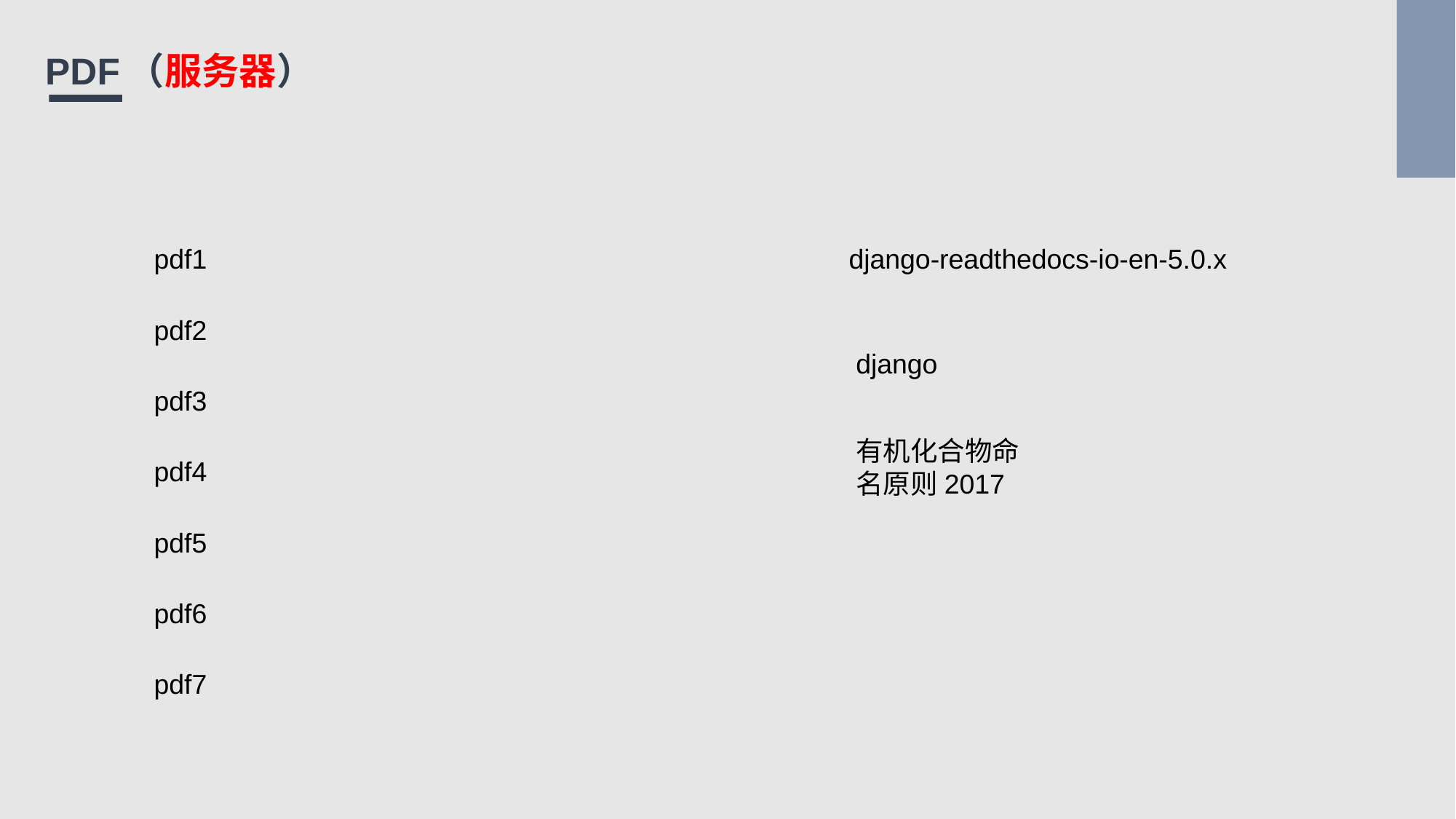

# PDF（服务器）
django-readthedocs-io-en-5.0.x
pdf1
pdf2
django
pdf3
有机化合物命名原则2017
pdf4
pdf5
pdf6
pdf7